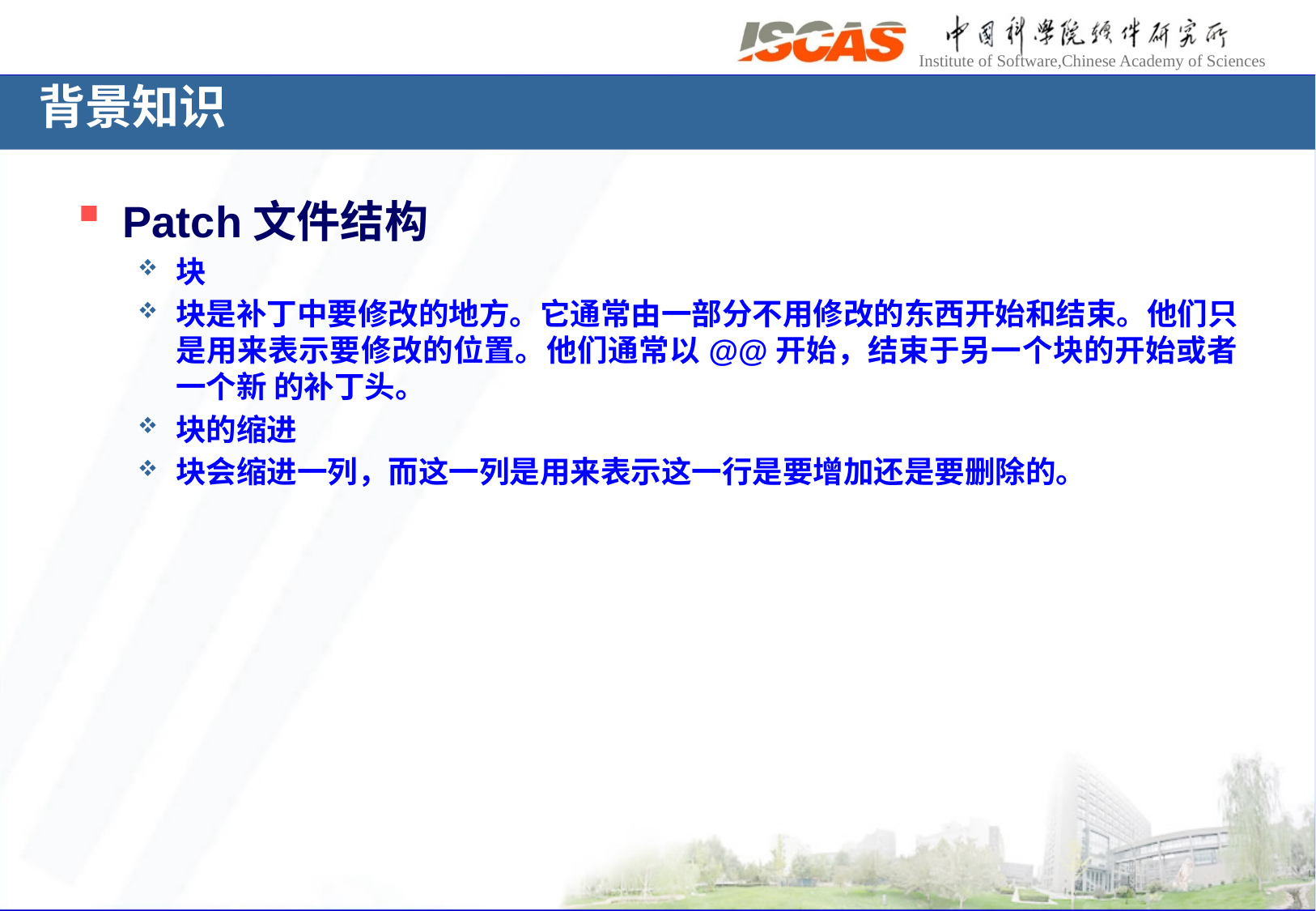

# 背景知识
Patch文件结构
块
块是补丁中要修改的地方。它通常由一部分不用修改的东西开始和结束。他们只是用来表示要修改的位置。他们通常以@@开始，结束于另一个块的开始或者一个新 的补丁头。
块的缩进
块会缩进一列，而这一列是用来表示这一行是要增加还是要删除的。